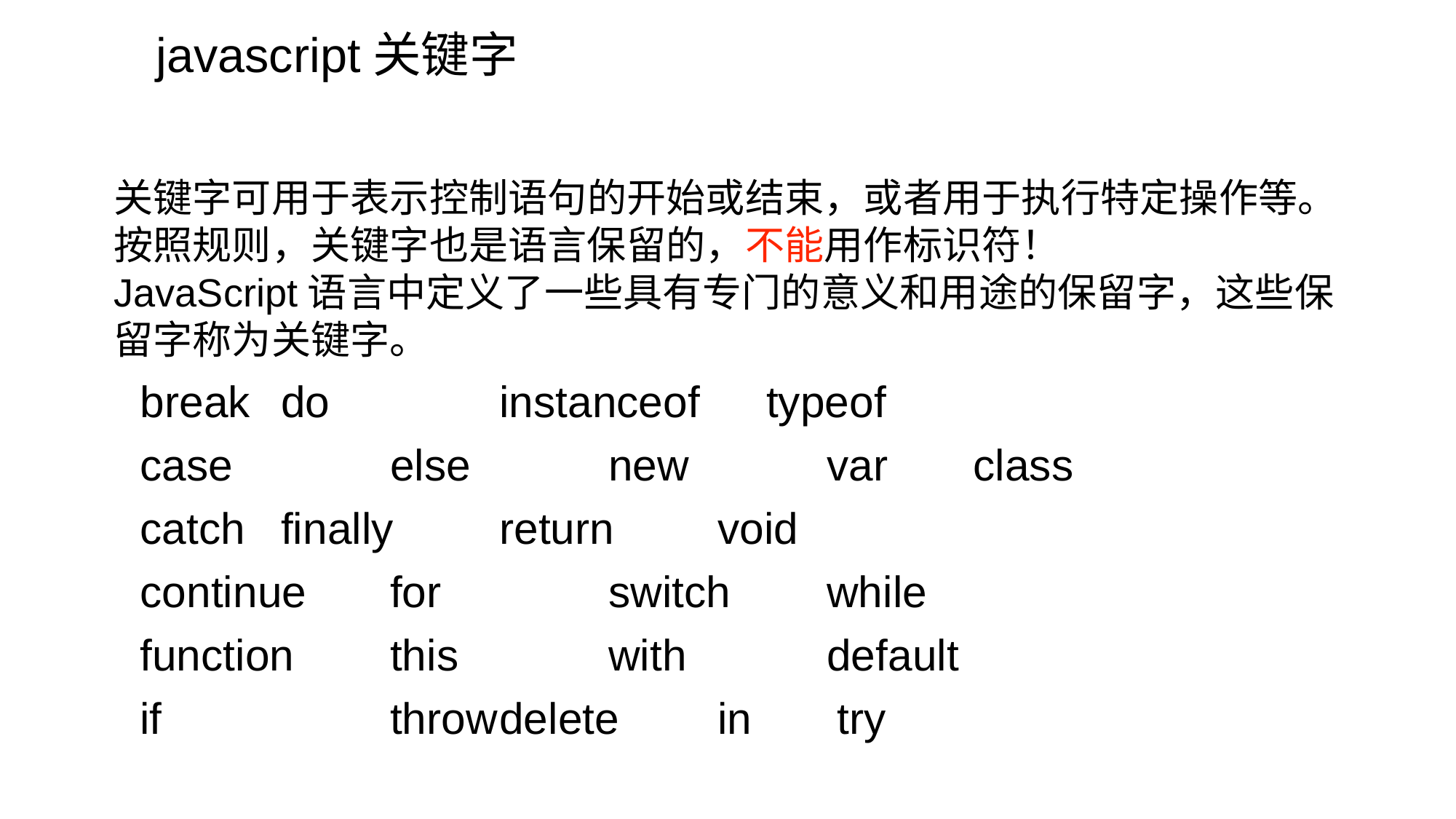

javascript关键字
关键字可用于表示控制语句的开始或结束，或者用于执行特定操作等。
按照规则，关键字也是语言保留的，不能用作标识符！
JavaScript语言中定义了一些具有专门的意义和用途的保留字，这些保留字称为关键字。
break	do		instanceof	    typeof
case		else		new		var       class
catch	finally	return	void
continue	for		switch	while
function 	this		with 		default
if 		throw	delete	in       try